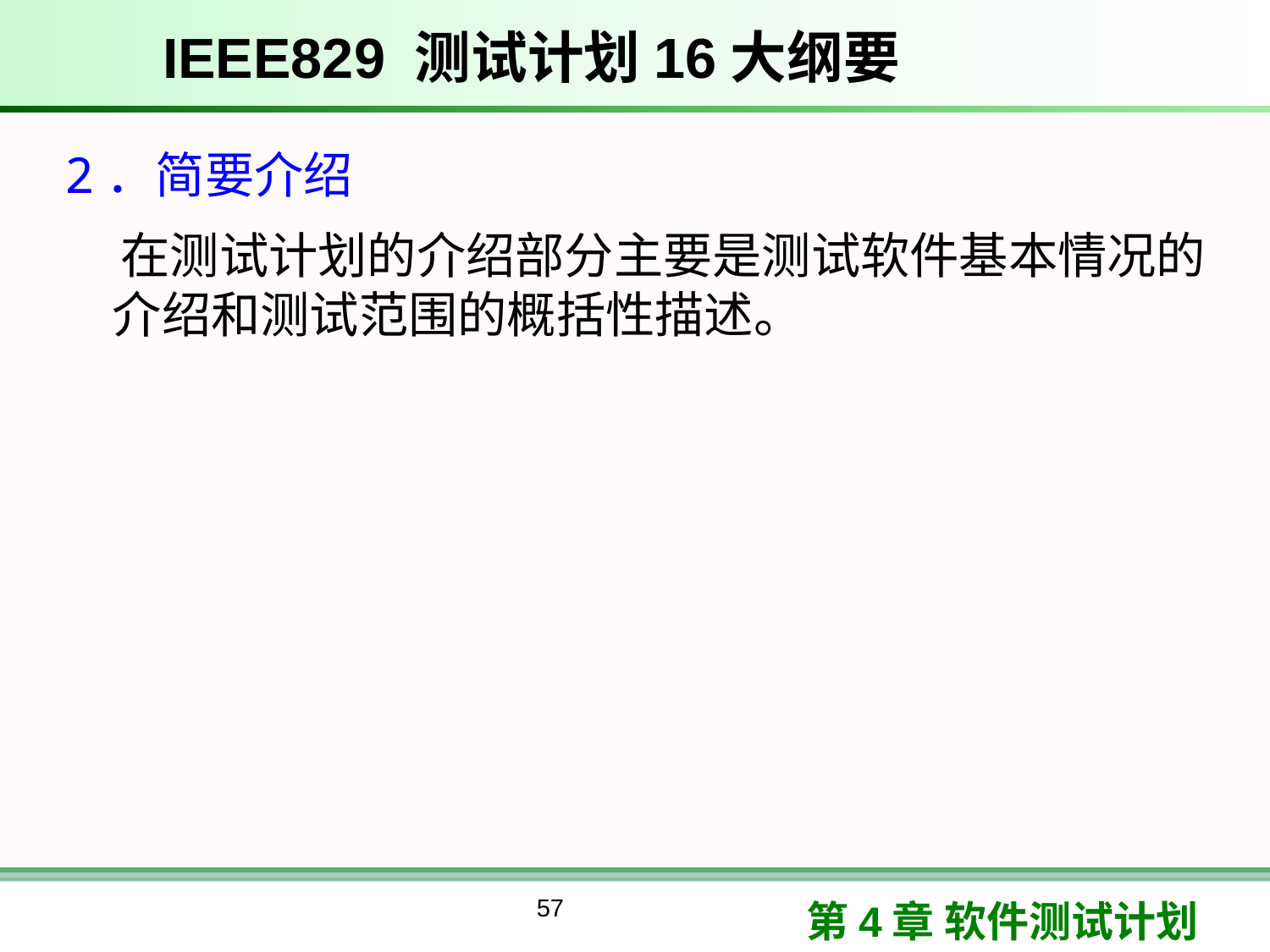

# IEEE829 测试计划16大纲要
2．简要介绍
    在测试计划的介绍部分主要是测试软件基本情况的介绍和测试范围的概括性描述。
57